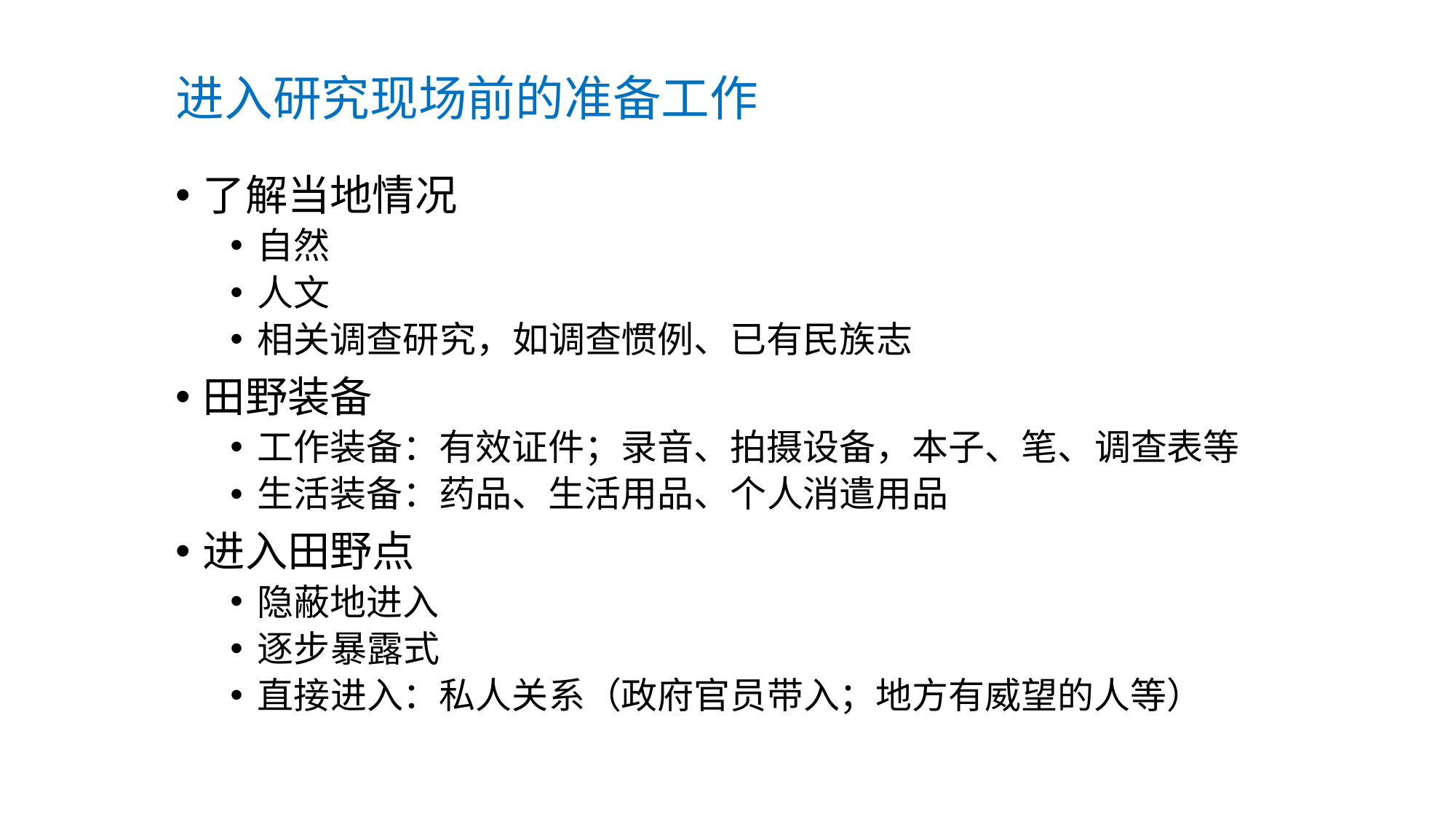

# 进入研究现场前的准备工作
了解当地情况
自然
人文
相关调查研究，如调查惯例、已有民族志
田野装备
工作装备：有效证件；录音、拍摄设备，本子、笔、调查表等
生活装备：药品、生活用品、个人消遣用品
进入田野点
隐蔽地进入
逐步暴露式
直接进入：私人关系（政府官员带入；地方有威望的人等）